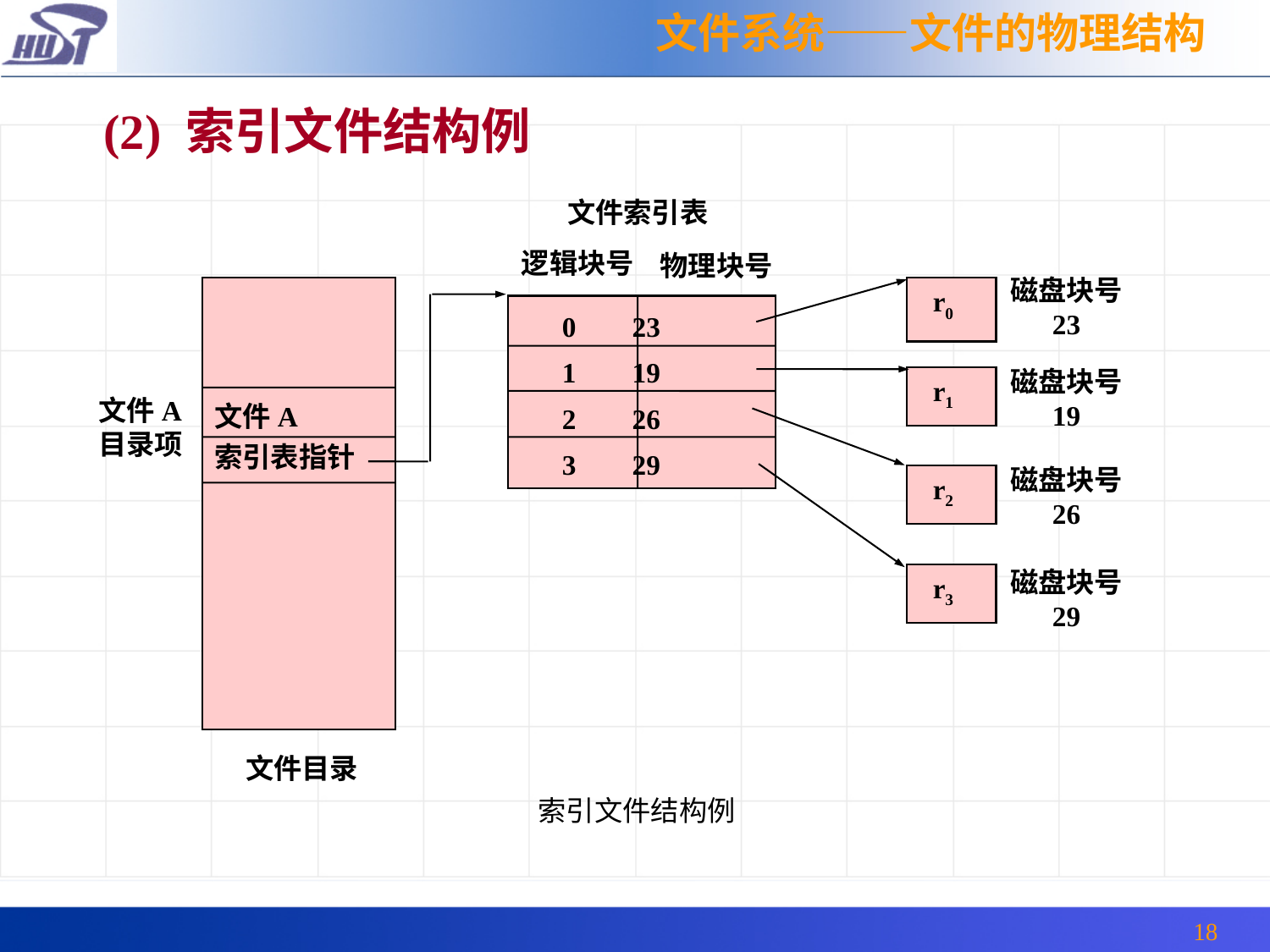

文件系统——文件的物理结构
(2) 索引文件结构例
文件索引表
逻辑块号
物理块号
磁盘块号
      23

文件A
索引表指针
  r0

      0        23
      1        19
      2        26
      3        29

磁盘块号
      19
  r1

文件A
目录项

磁盘块号
      26

  r2

磁盘块号
      29
  r3
文件目录
索引文件结构例
18